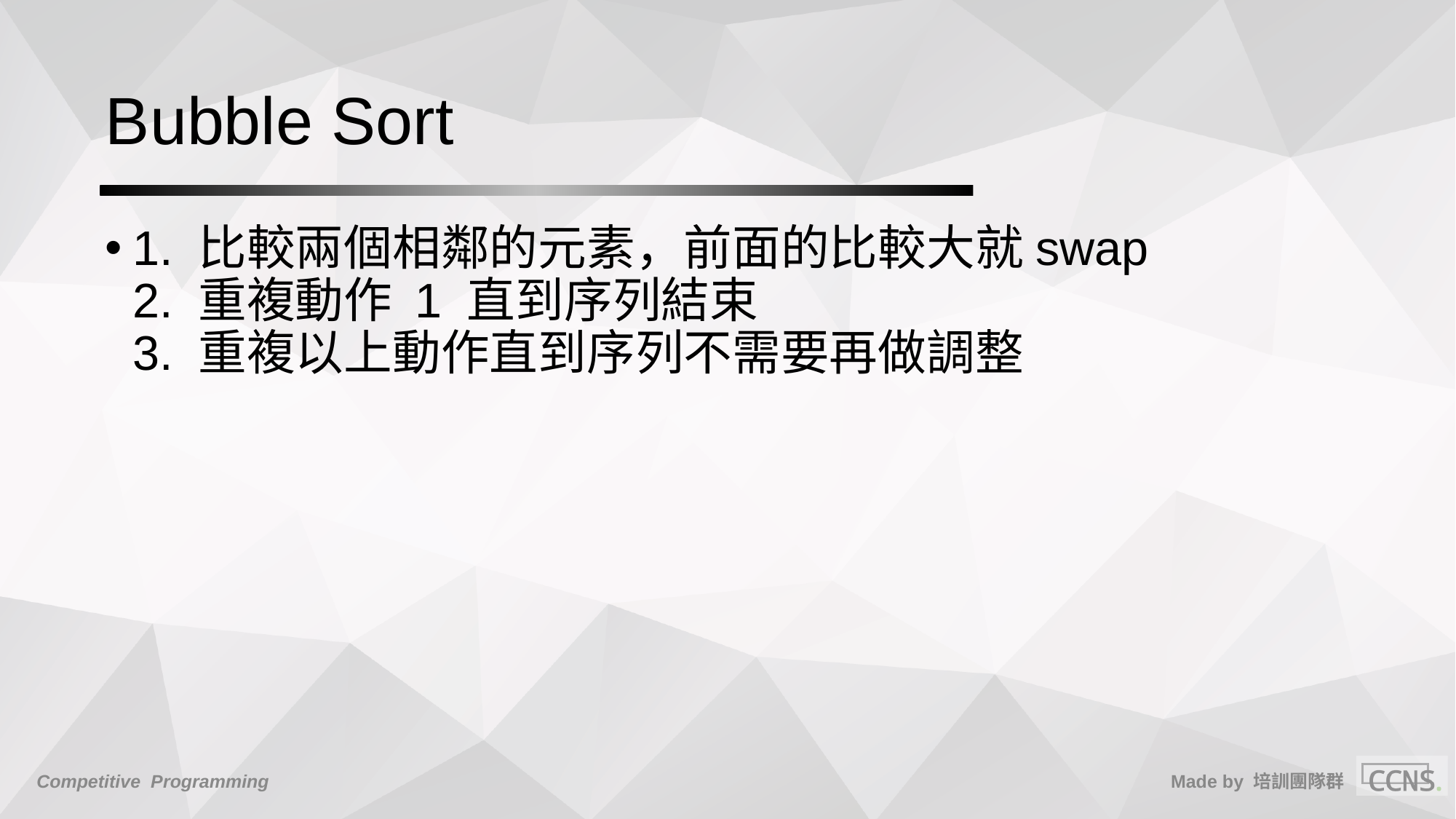

# Bubble Sort
1. 比較兩個相鄰的元素，前面的比較大就swap
2. 重複動作 1 直到序列結束
3. 重複以上動作直到序列不需要再做調整